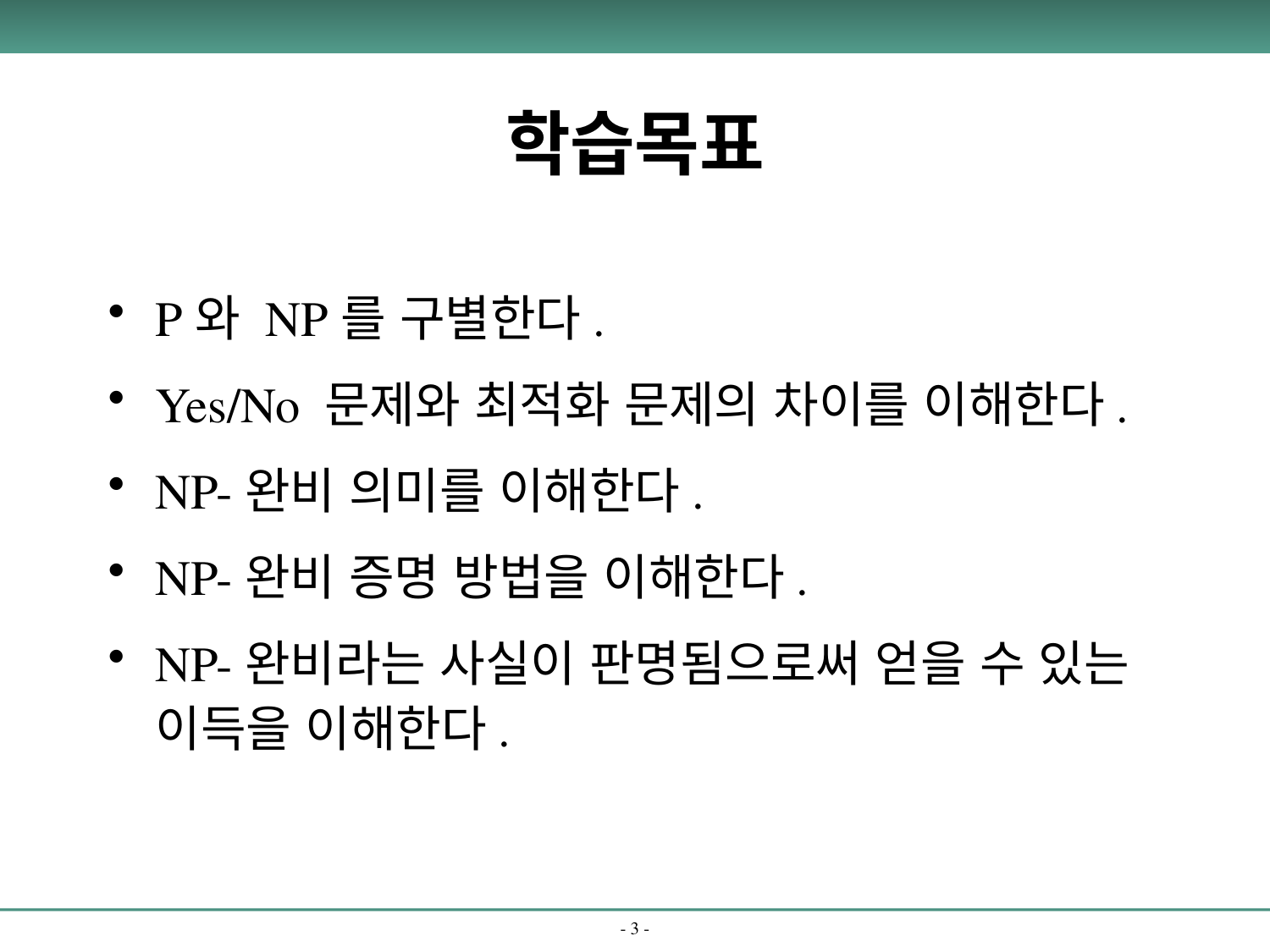

# 학습목표
P와 NP를 구별한다.
Yes/No 문제와 최적화 문제의 차이를 이해한다.
NP-완비 의미를 이해한다.
NP-완비 증명 방법을 이해한다.
NP-완비라는 사실이 판명됨으로써 얻을 수 있는 이득을 이해한다.